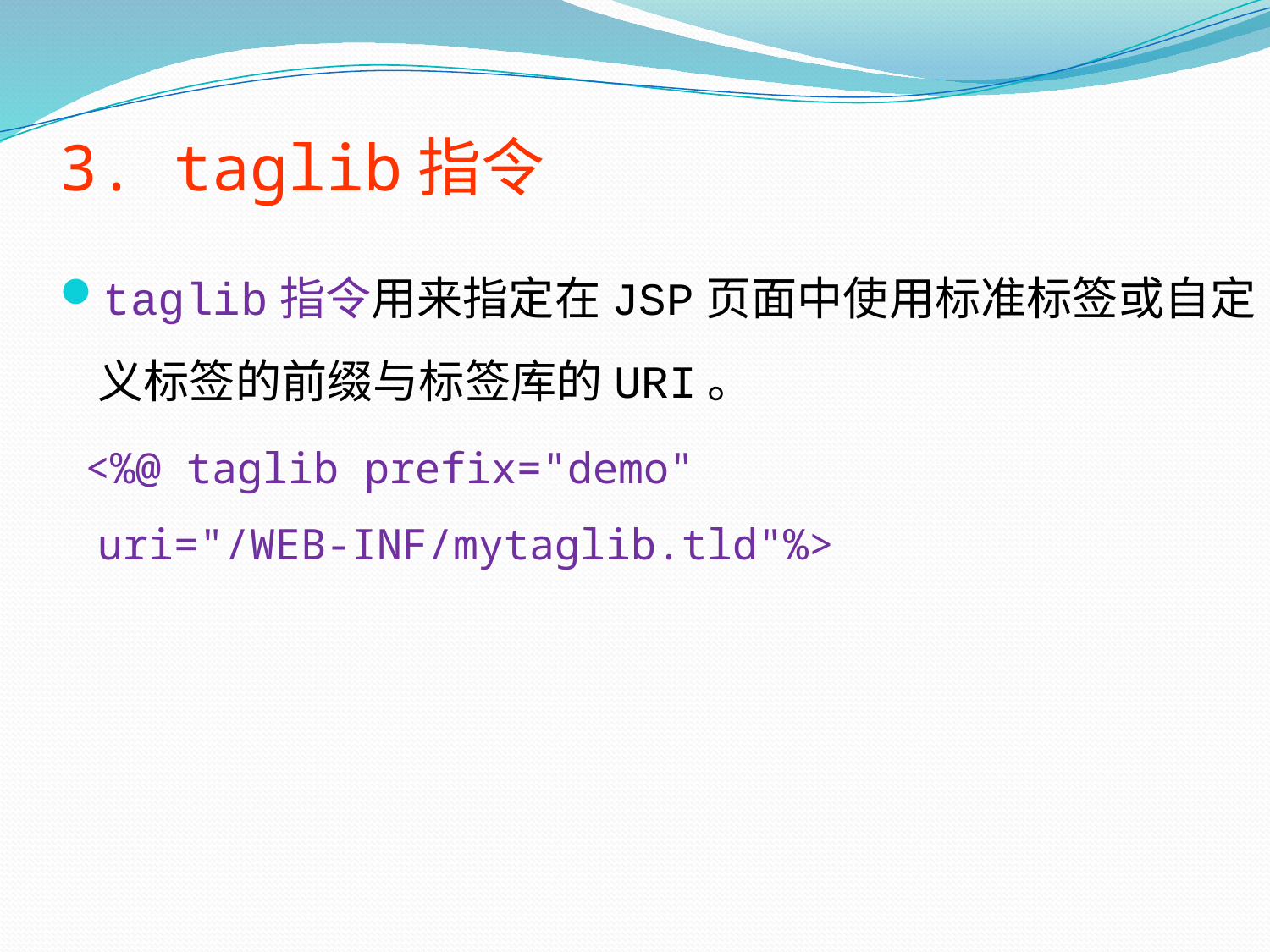

3. taglib指令
taglib指令用来指定在JSP页面中使用标准标签或自定义标签的前缀与标签库的URI。
 <%@ taglib prefix="demo" uri="/WEB-INF/mytaglib.tld"%>